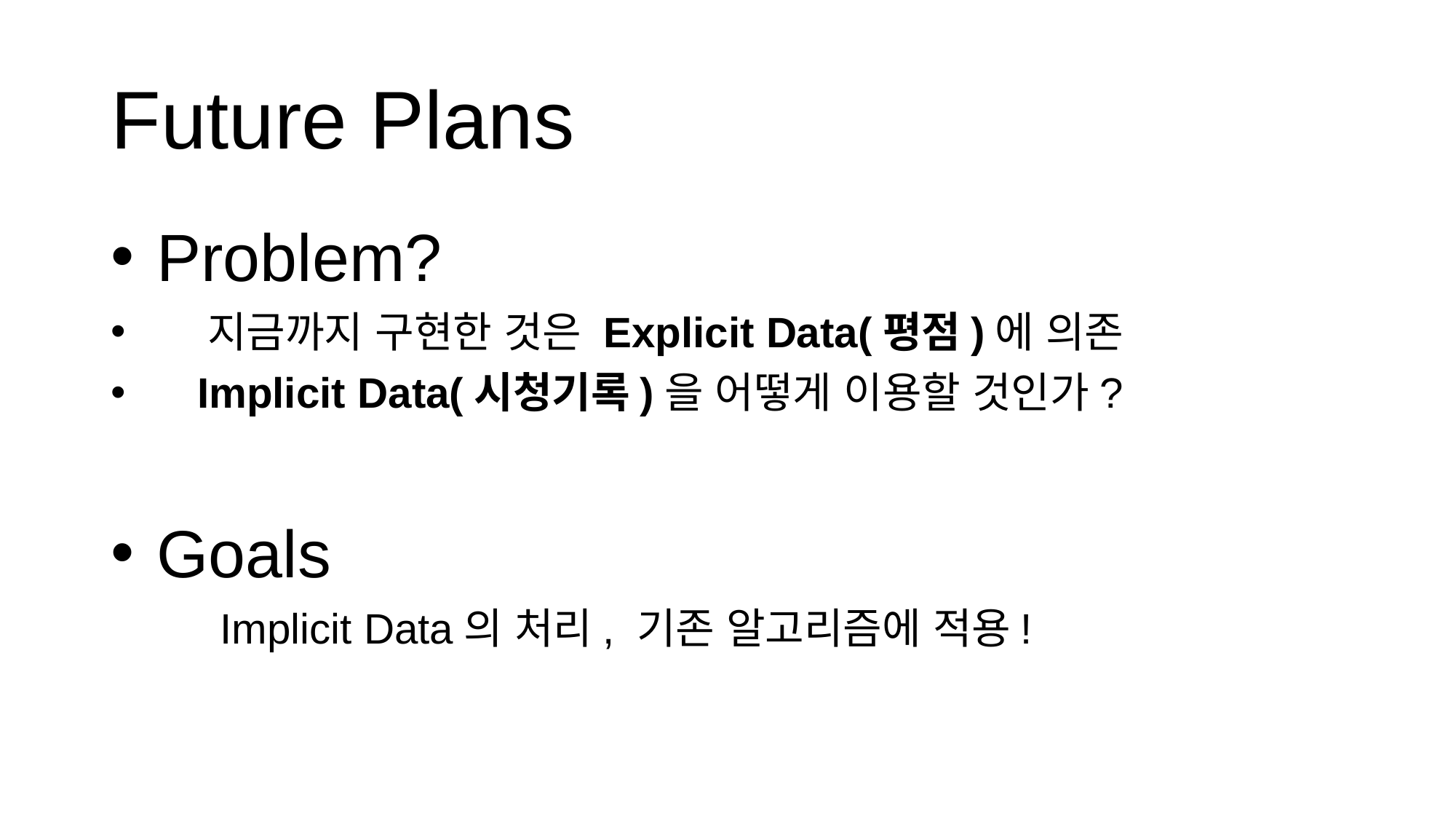

# Future Plans
 Problem?
     지금까지 구현한 것은 Explicit Data(평점)에 의존
     Implicit Data(시청기록)을 어떻게 이용할 것인가?

 Goals
 	Implicit Data의 처리, 기존 알고리즘에 적용!